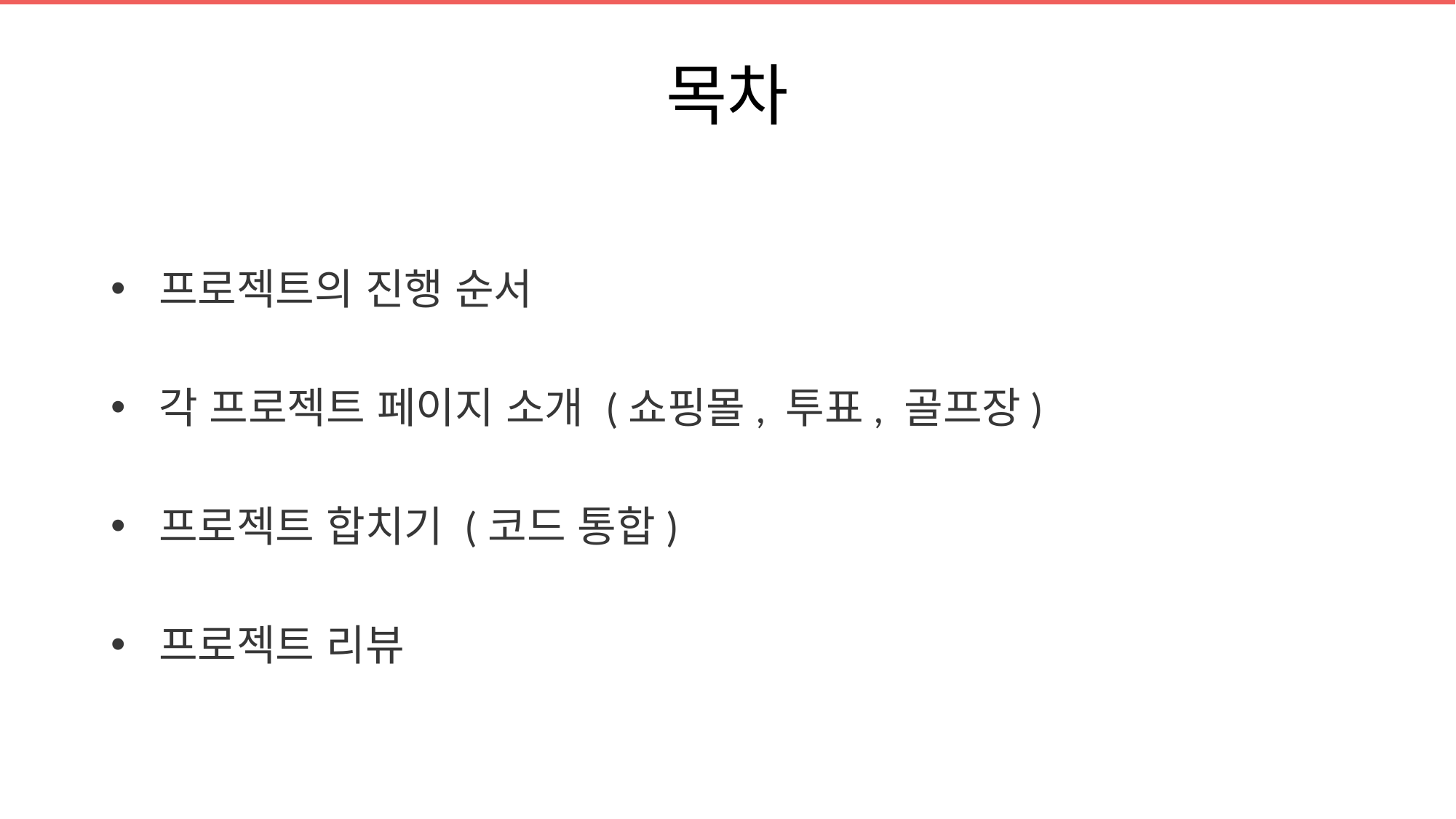

# 목차
프로젝트의 진행 순서

각 프로젝트 페이지 소개 (쇼핑몰, 투표, 골프장)

프로젝트 합치기 (코드 통합)

프로젝트 리뷰